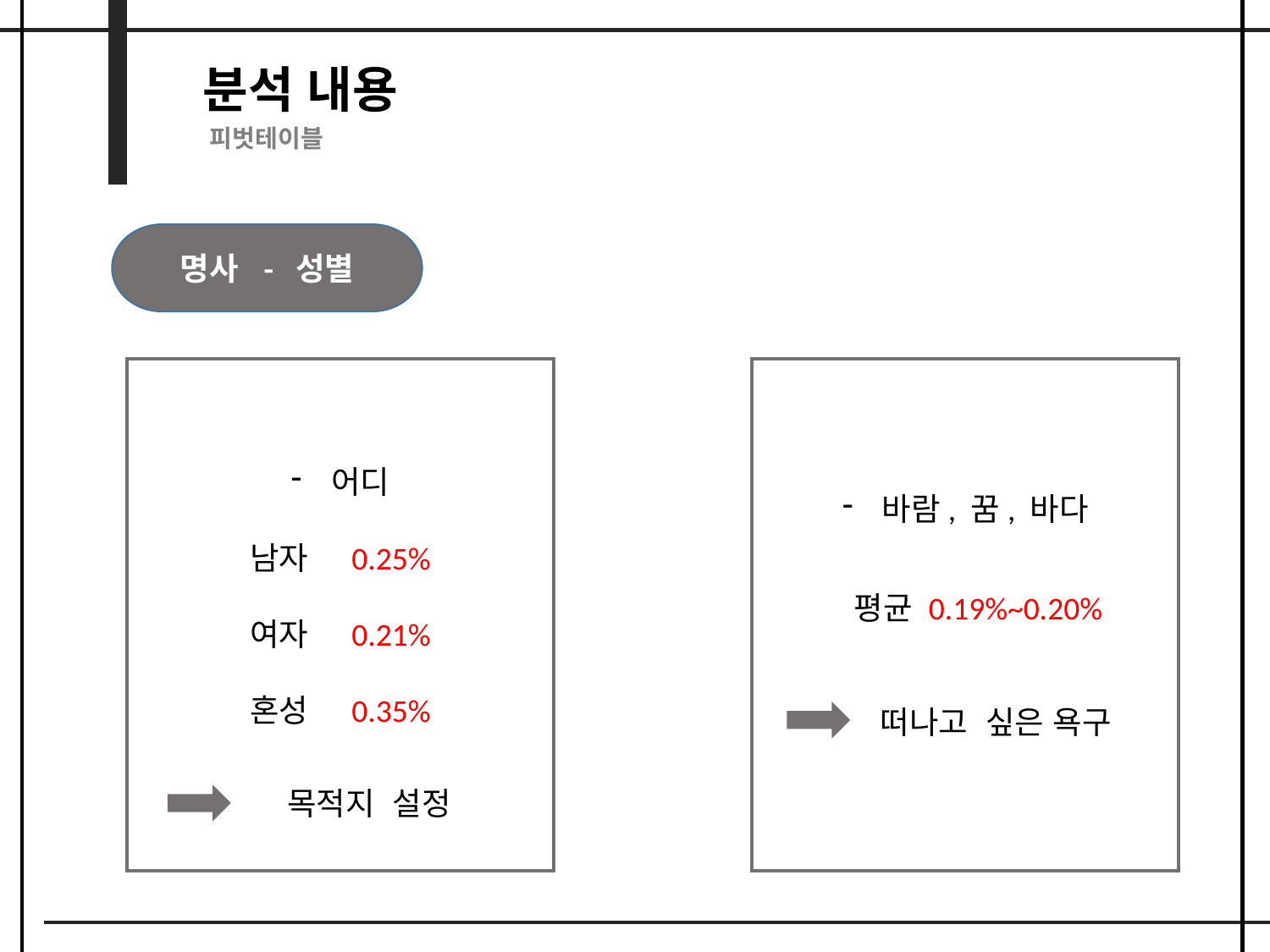

분석 내용
피벗테이블
명사  -  성별

어디

남자    0.25%

여자    0.21%

혼성    0.35%

바람, 꿈, 바다

  평균 0.19%~0.20%

      떠나고  싶은 욕구

목적지  설정